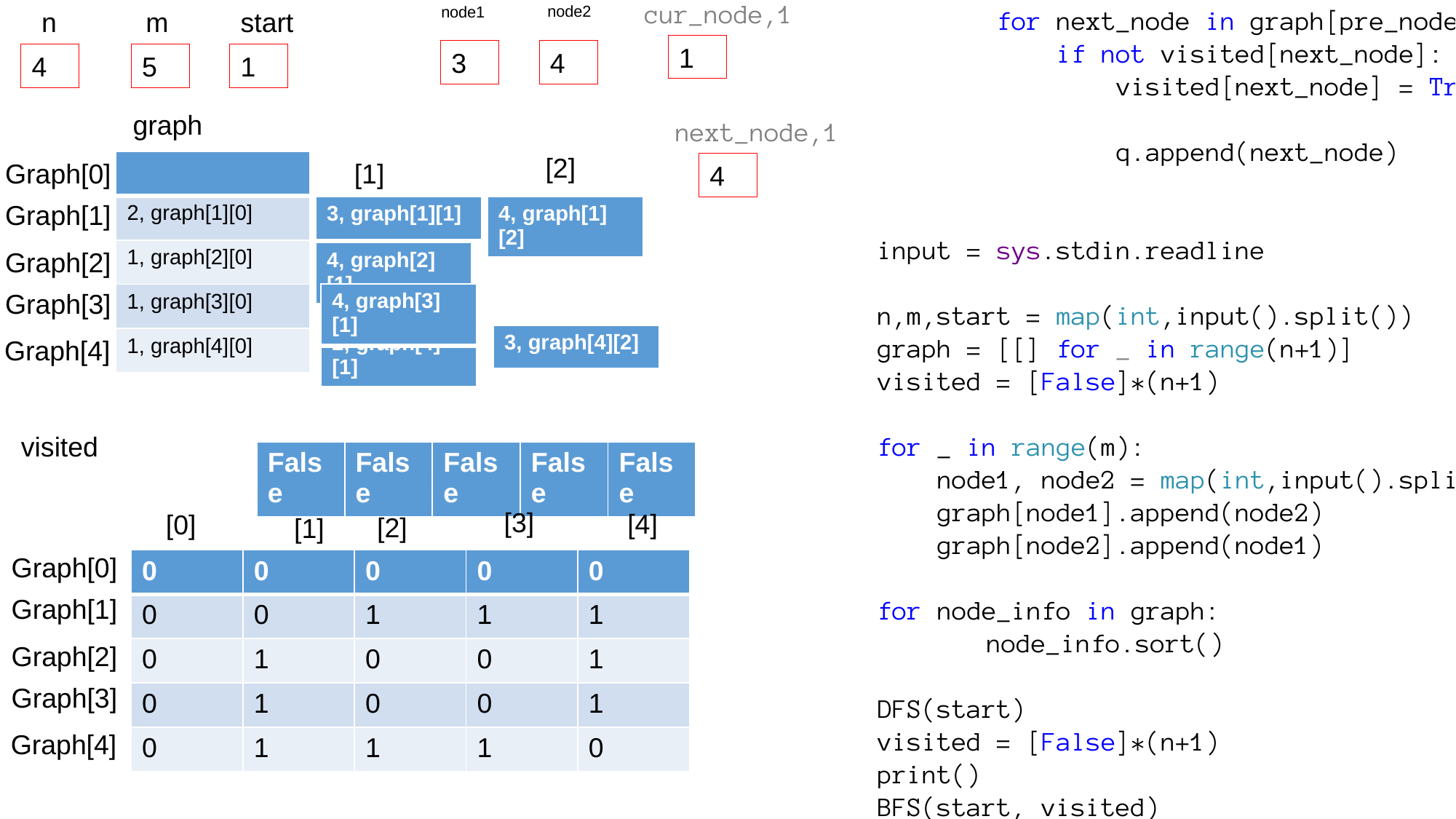

n
m
start
Import sys
From collections import deque

Def DFS(cur_node):
    global visited
    print(cur_node, end= “ ")
    visited[cur_node] = True
    for next_node in graph[cur_node]:
        if not visited[next_node]:
            DFS(next_node)

def BFS(start_node):
    global visited
    print(n)
    q= deque()

    q.append(start_node)
    visited[start_node] = True

    while q:
        pre_node = q.popleft()
        print(pre_node, end= " ")

        for next_node in graph[pre_node]:
            if not visited[next_node]:
                visited[next_node] = True

                q.append(next_node)

input = sys.stdin.readline

n,m,start = map(int,input().split())
graph = [[] for _ in range(n+1)]
visited = [False]*(n+1)

for _ in range(m):
    node1, node2 = map(int,input().split())
    graph[node1].append(node2)
    graph[node2].append(node1)

for node_info in graph:
	node_info.sort()

DFS(start)
visited = [False]*(n+1)
print()
BFS(start, visited)

4 5 1
1 4
1 3
1 2
2 4
3 4
Graph[4]= [1,2,3]
출력:1 2 4 3
cur_node,1
node2
node1
1
3
4
4
5
1
graph
next_node,1
[2]
[1]
Graph[0]
|  |
| --- |
| 2, graph[1][0] |
| 1, graph[2][0] |
| 1, graph[3][0] |
| 1, graph[4][0] |
4
Graph[1]
| 3, graph[1][1] |
| --- |
| 4, graph[1][2] |
| --- |
Graph[2]
| 4, graph[2][1] |
| --- |
Graph[3]
| 4, graph[3][1] |
| --- |
| 3, graph[4][2] |
| --- |
| 2, graph[4][1] |
| --- |
Graph[4]
visited
| False | False | False | False | False |
| --- | --- | --- | --- | --- |
[3]
[4]
[0]
[2]
[1]
Graph[0]
| 0 | 0 | 0 | 0 | 0 |
| --- | --- | --- | --- | --- |
| 0 | 0 | 1 | 1 | 1 |
| 0 | 1 | 0 | 0 | 1 |
| 0 | 1 | 0 | 0 | 1 |
| 0 | 1 | 1 | 1 | 0 |
Graph[1]
Graph[2]
Graph[3]
Graph[4]